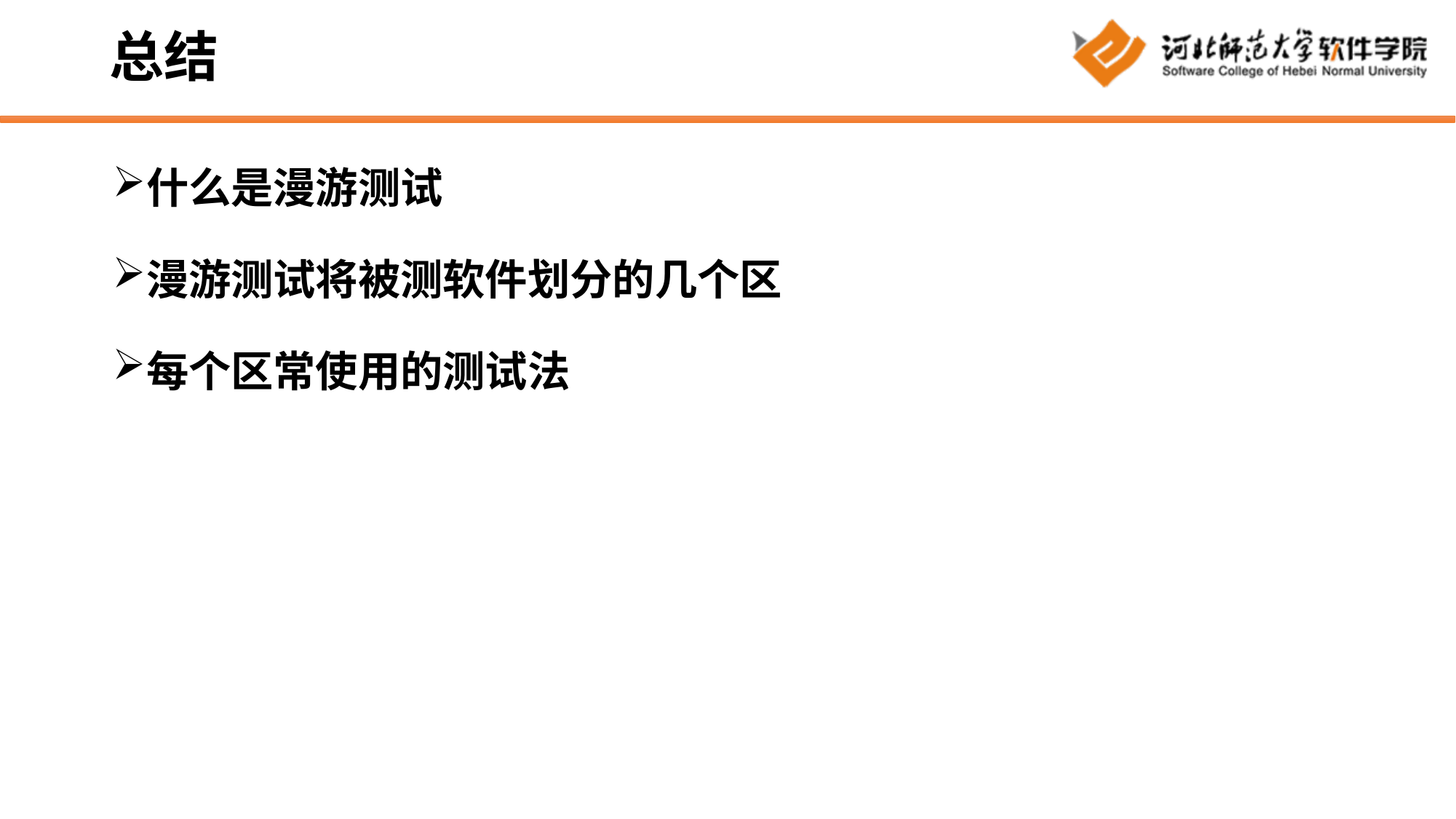

# 总结
什么是漫游测试
漫游测试将被测软件划分的几个区
每个区常使用的测试法